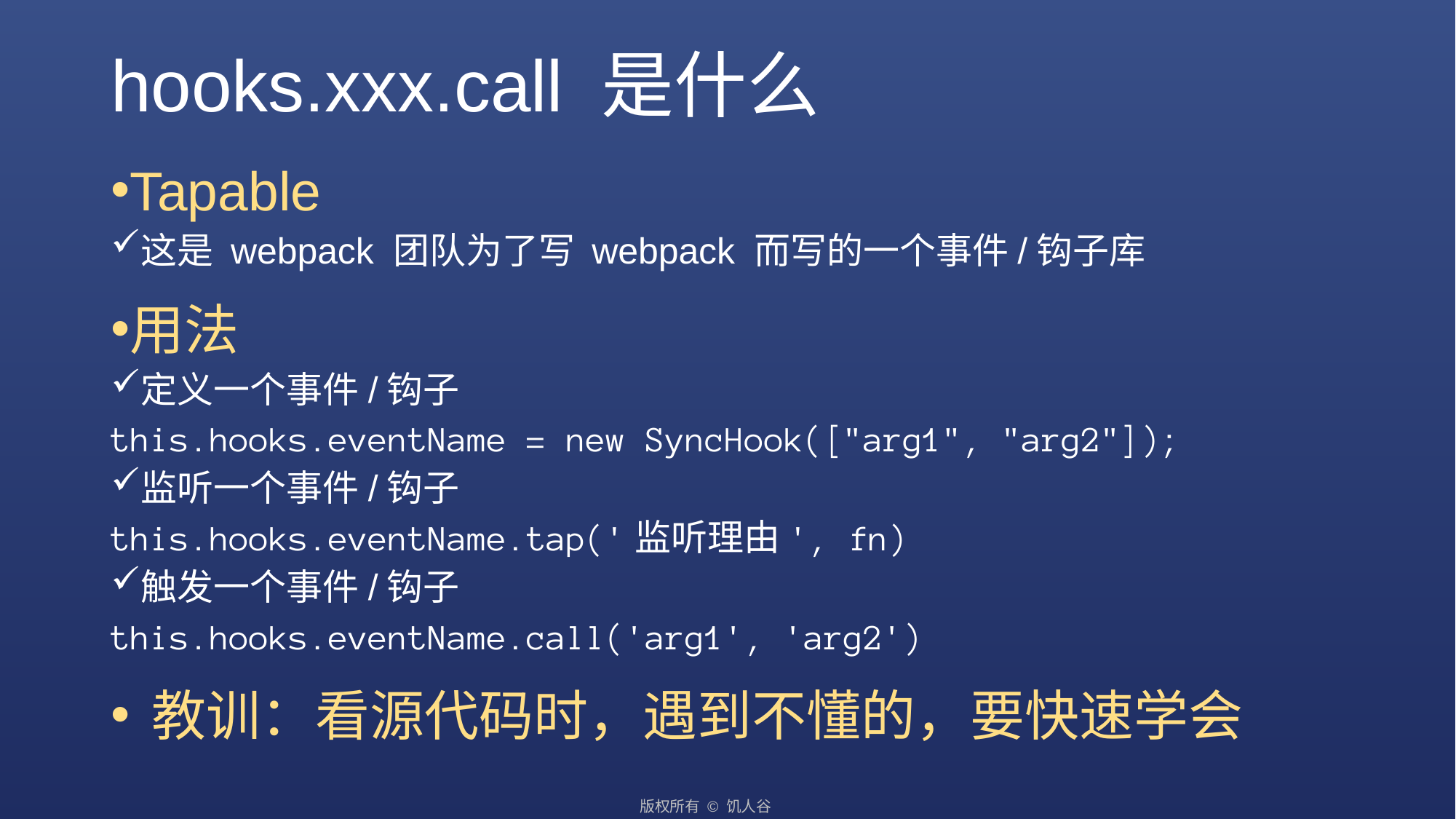

# hooks.xxx.call 是什么
Tapable
这是 webpack 团队为了写 webpack 而写的一个事件/钩子库
用法
定义一个事件/钩子
this.hooks.eventName = new SyncHook(["arg1", "arg2"]);
监听一个事件/钩子
this.hooks.eventName.tap('监听理由', fn)
触发一个事件/钩子
this.hooks.eventName.call('arg1', 'arg2')
教训：看源代码时，遇到不懂的，要快速学会